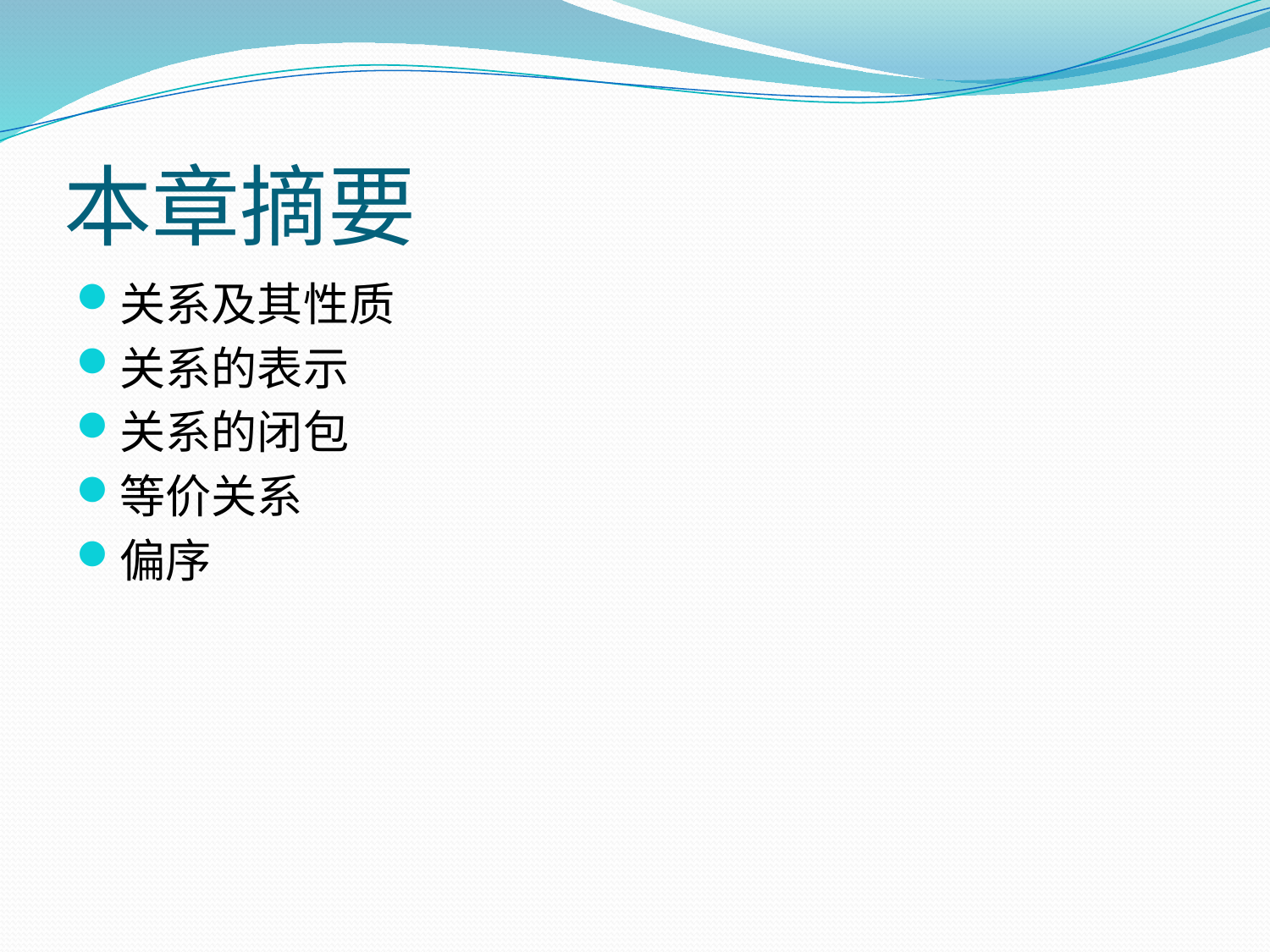

# 本章摘要
关系及其性质
关系的表示
关系的闭包
等价关系
偏序